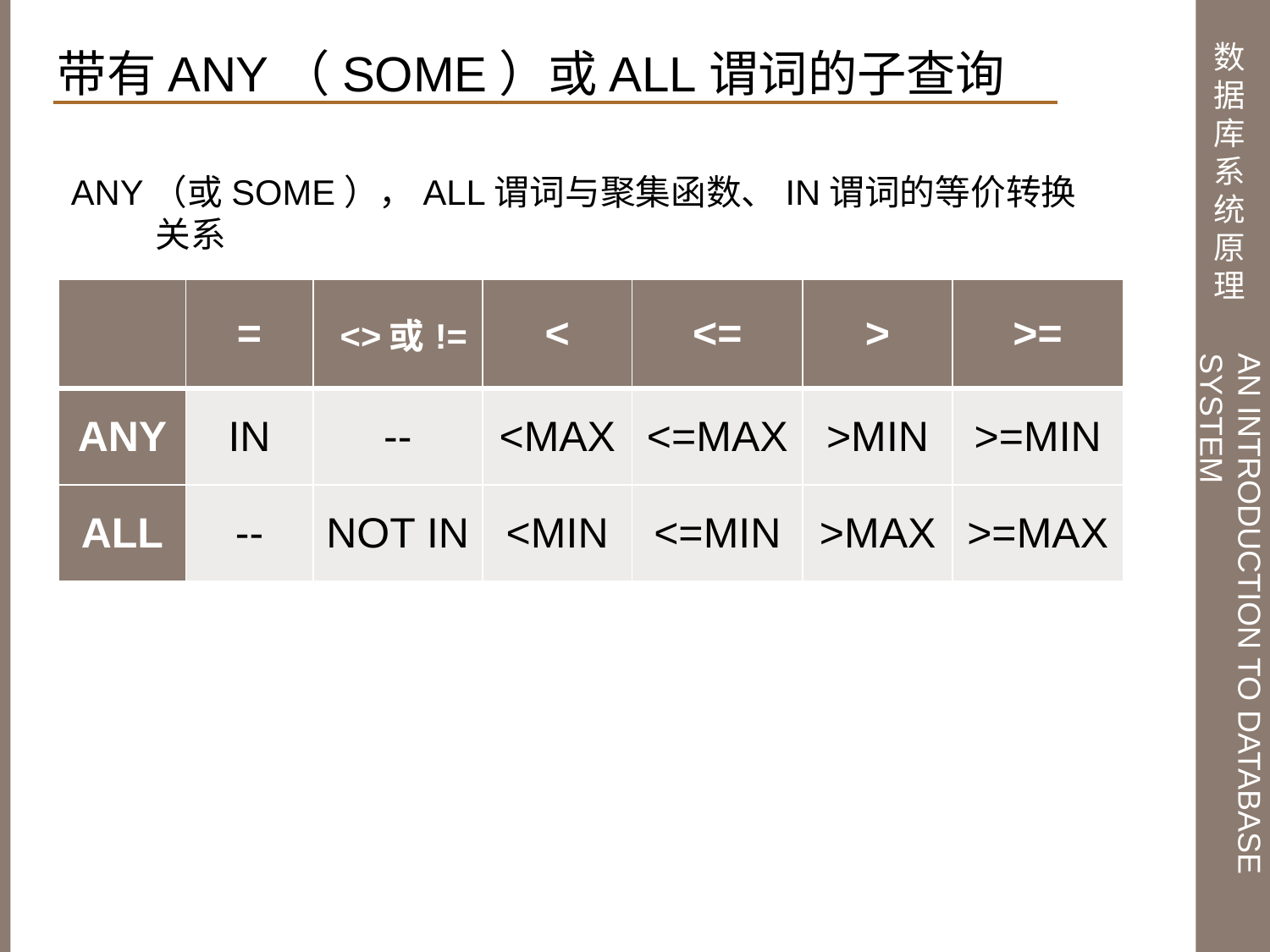

带有ANY（SOME）或ALL谓词的子查询
ANY（或SOME），ALL谓词与聚集函数、IN谓词的等价转换关系
|  | = | <>或!= | < | <= | > | >= |
| --- | --- | --- | --- | --- | --- | --- |
| ANY | IN | -- | <MAX | <=MAX | >MIN | >=MIN |
| ALL | -- | NOT IN | <MIN | <=MIN | >MAX | >=MAX |